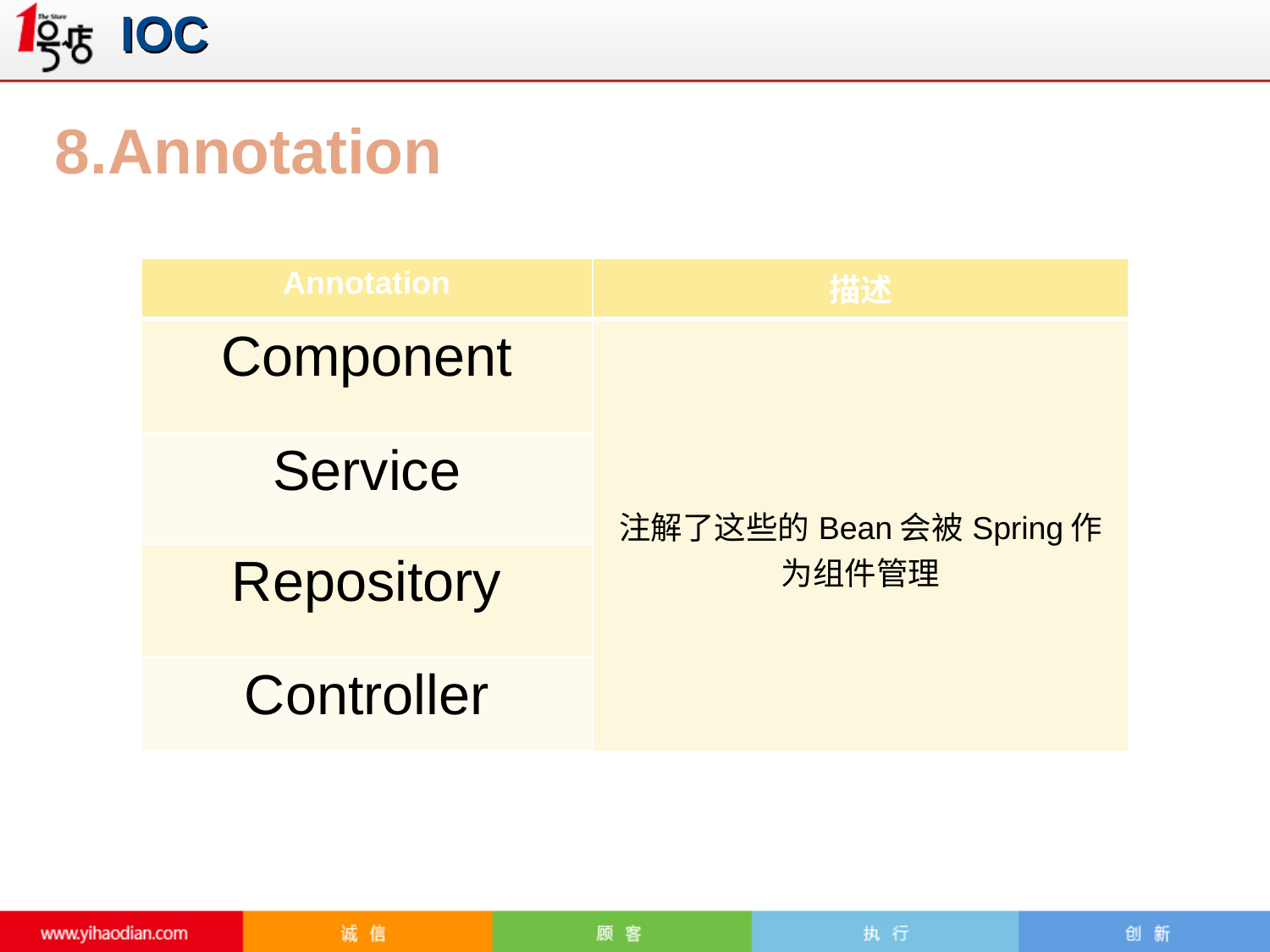

# IOC
8.Annotation
| Annotation | 描述 |
| --- | --- |
| Component | 注解了这些的Bean会被Spring作为组件管理 |
| Service |  |
| Repository |  |
| Controller |  |